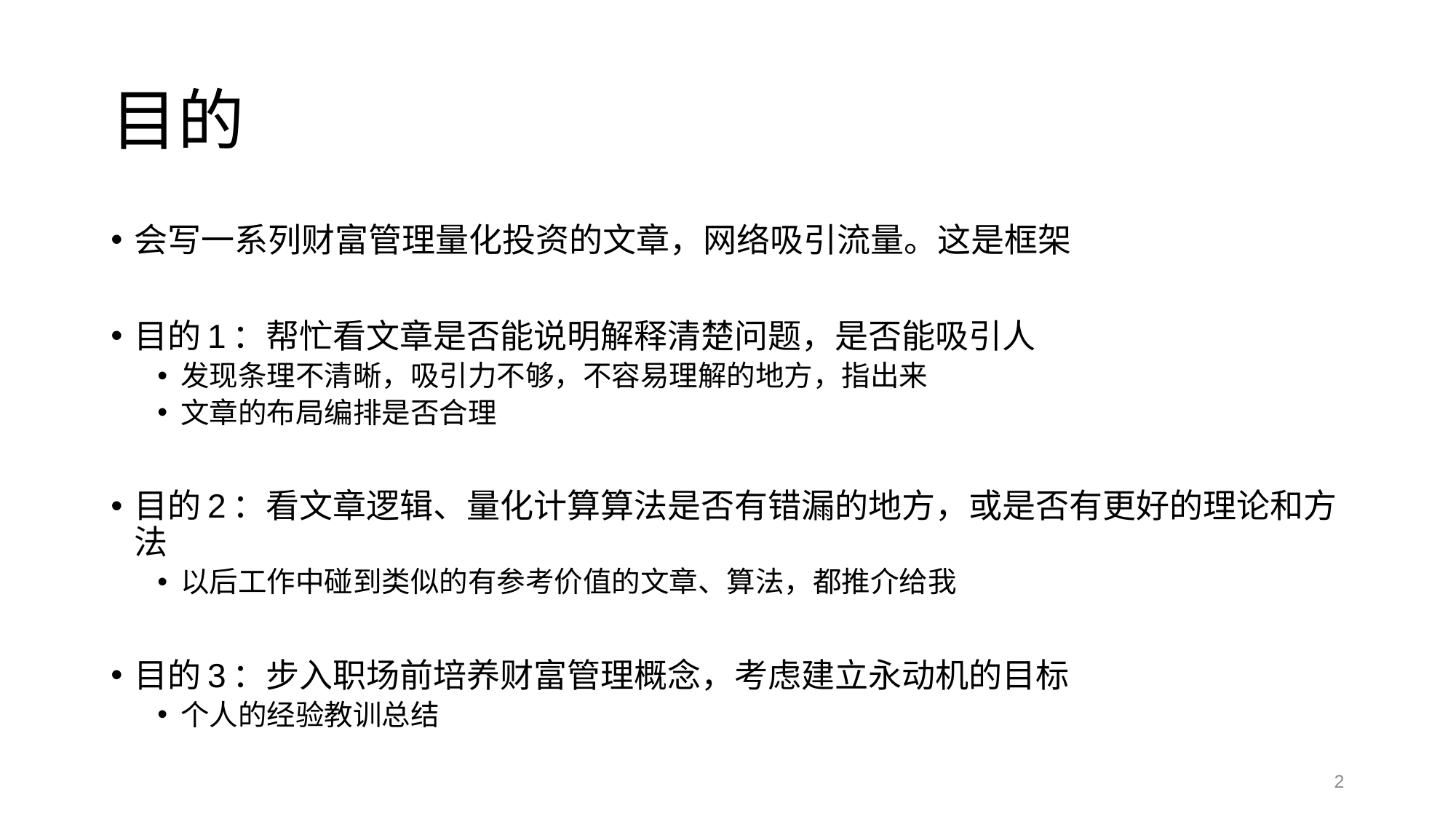

# 目的
会写一系列财富管理量化投资的文章，网络吸引流量。这是框架

目的1：帮忙看文章是否能说明解释清楚问题，是否能吸引人
发现条理不清晰，吸引力不够，不容易理解的地方，指出来
文章的布局编排是否合理

目的2：看文章逻辑、量化计算算法是否有错漏的地方，或是否有更好的理论和方法
以后工作中碰到类似的有参考价值的文章、算法，都推介给我

目的3：步入职场前培养财富管理概念，考虑建立永动机的目标
个人的经验教训总结

2